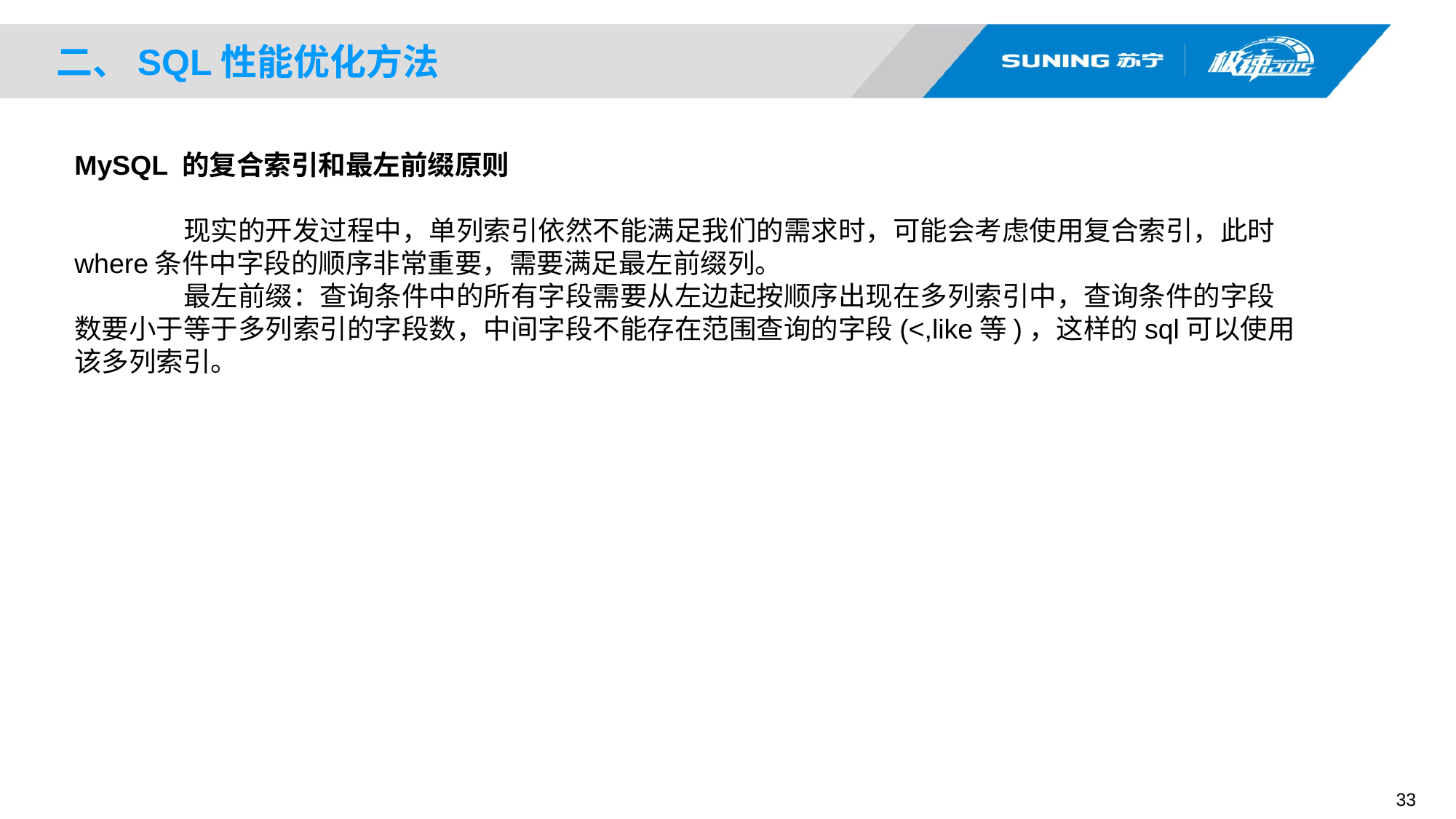

# 二、SQL性能优化方法
MySQL 的复合索引和最左前缀原则

	现实的开发过程中，单列索引依然不能满足我们的需求时，可能会考虑使用复合索引，此时where条件中字段的顺序非常重要，需要满足最左前缀列。
	最左前缀：查询条件中的所有字段需要从左边起按顺序出现在多列索引中，查询条件的字段数要小于等于多列索引的字段数，中间字段不能存在范围查询的字段(<,like等)，这样的sql可以使用该多列索引。